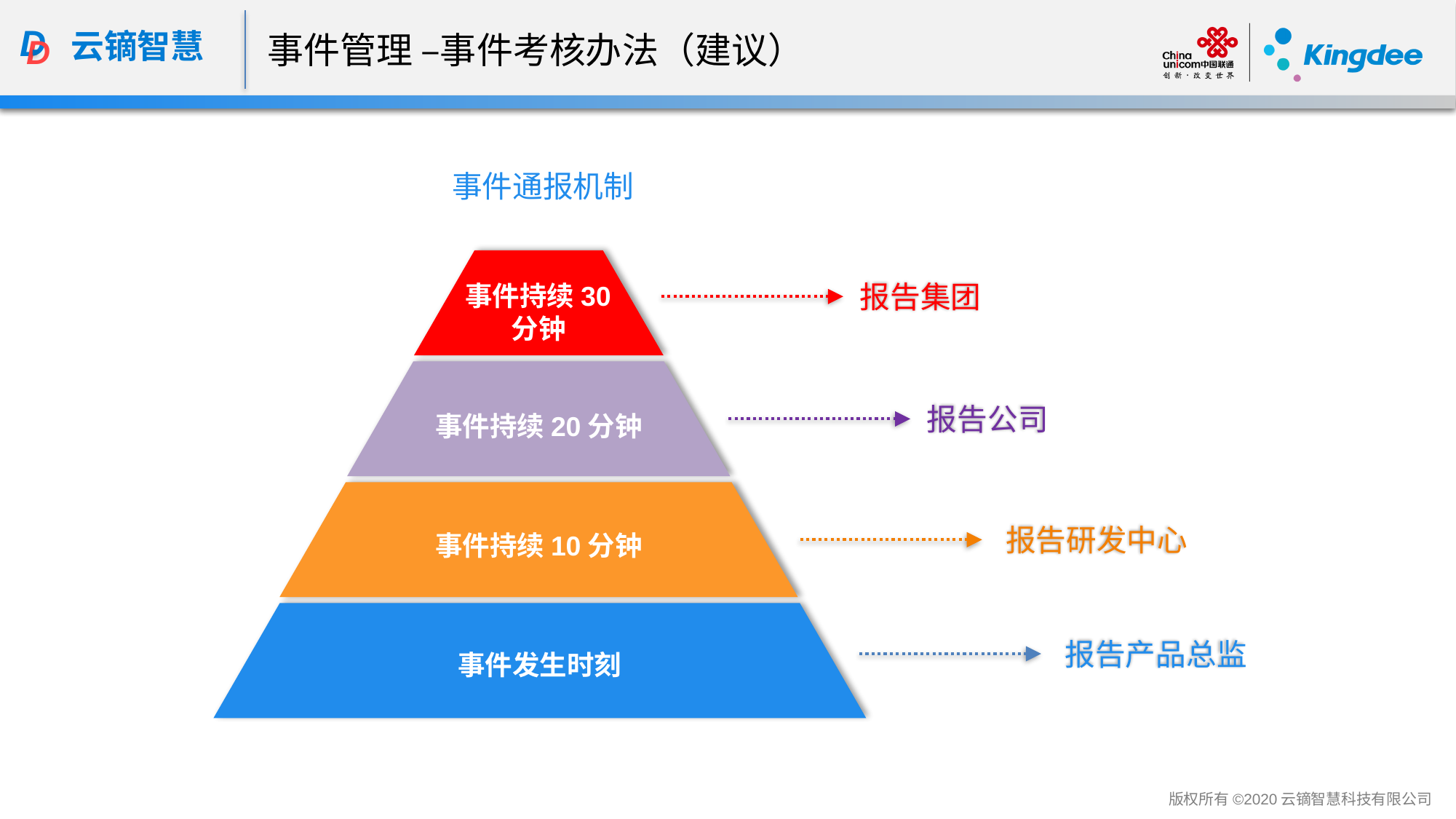

事件管理 –事件考核办法（建议）
事件通报机制
事件持续30分钟
报告集团
事件持续20分钟
报告公司
事件持续10分钟
报告研发中心
事件发生时刻
报告产品总监